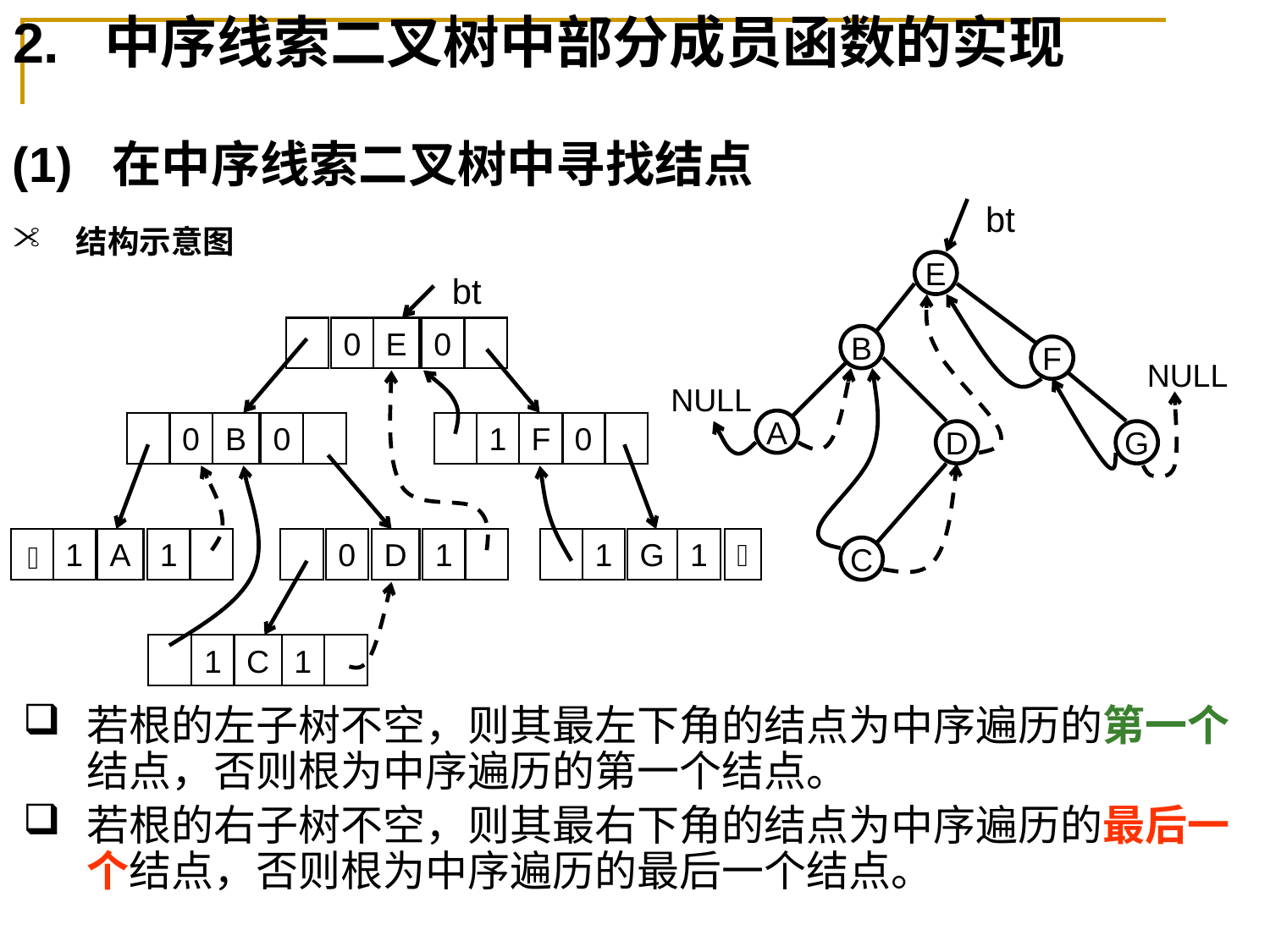

# 2.  中序线索二叉树中部分成员函数的实现
(1)  在中序线索二叉树中寻找结点
bt

E

B
F
NULL

NULL

A

D
G

C
bt

0
E
0

0
B
0

1
F
0

1
A
1

∧

0
D
1

1
G
1
∧

1
C
1

结构示意图
若根的左子树不空，则其最左下角的结点为中序遍历的第一个结点，否则根为中序遍历的第一个结点。
若根的右子树不空，则其最右下角的结点为中序遍历的最后一个结点，否则根为中序遍历的最后一个结点。